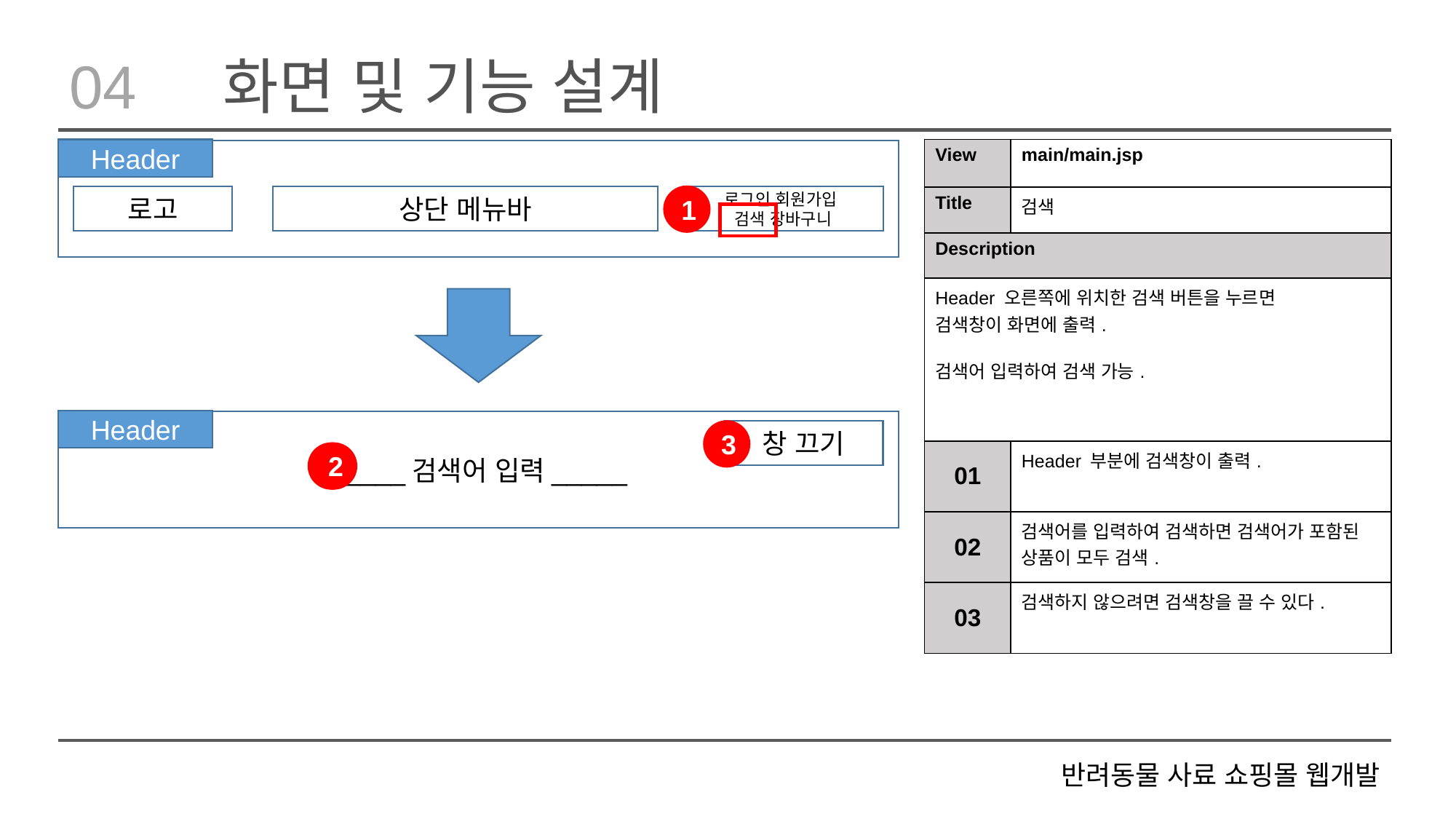

04
화면 및 기능 설계
Header
| View | main/main.jsp |
| --- | --- |
| Title | 검색 |
| Description |  |
| Header 오른쪽에 위치한 검색 버튼을 누르면 검색창이 화면에 출력. 검색어 입력하여 검색 가능. |  |
| 01 | Header 부분에 검색창이 출력. |
| 02 | 검색어를 입력하여 검색하면 검색어가 포함된 상품이 모두 검색. |
| 03 | 검색하지 않으려면 검색창을 끌 수 있다. |

1
로고
상단 메뉴바
로그인 회원가입
검색 장바구니

Header
_____검색어 입력_____
3
창 끄기
2
2
반려동물 사료 쇼핑몰 웹개발